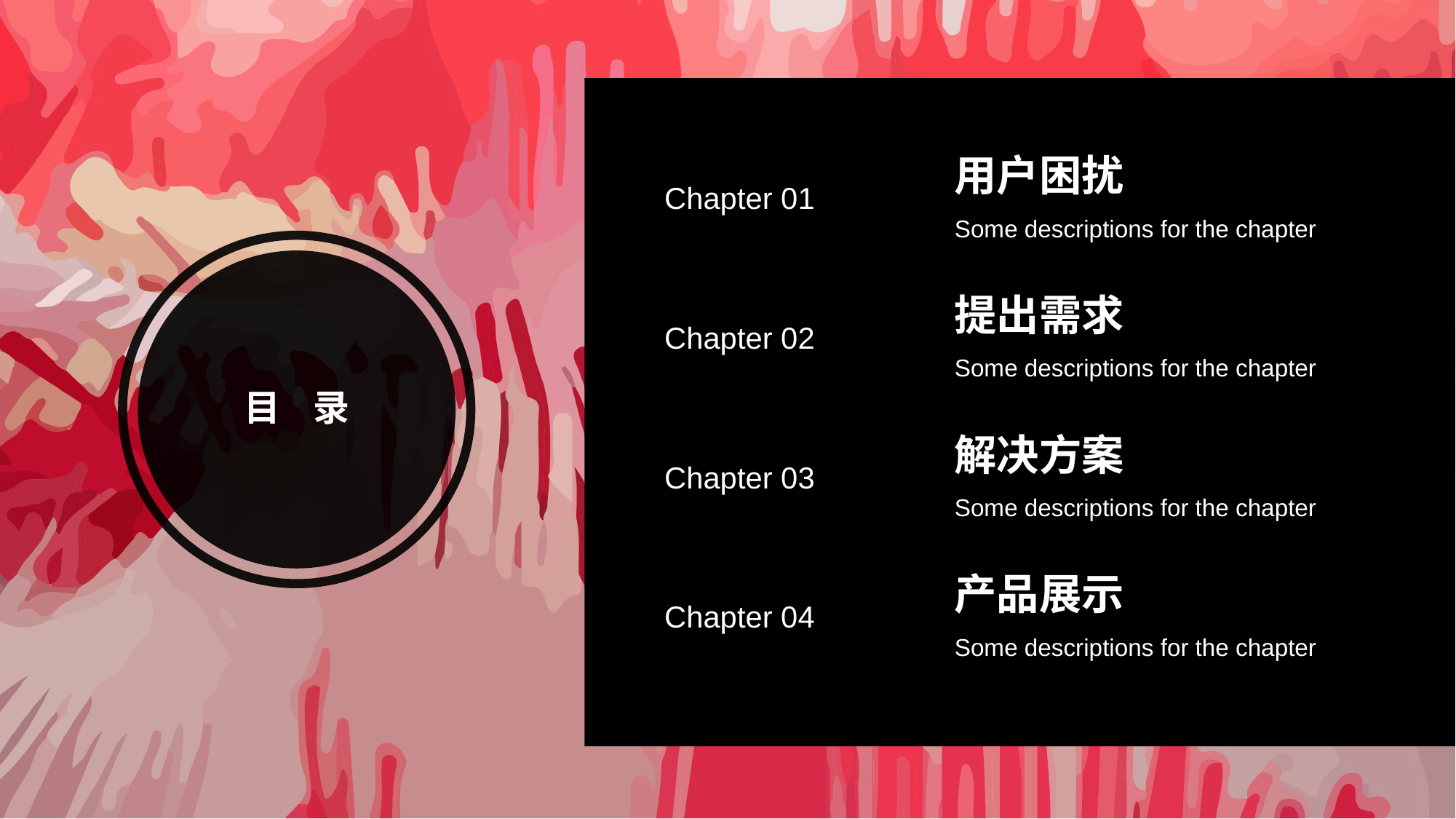

用户困扰
Chapter 01
Some descriptions for the chapter
提出需求
Chapter 02
Some descriptions for the chapter
目    录
解决方案
Chapter 03
Some descriptions for the chapter
产品展示
Chapter 04
Some descriptions for the chapter